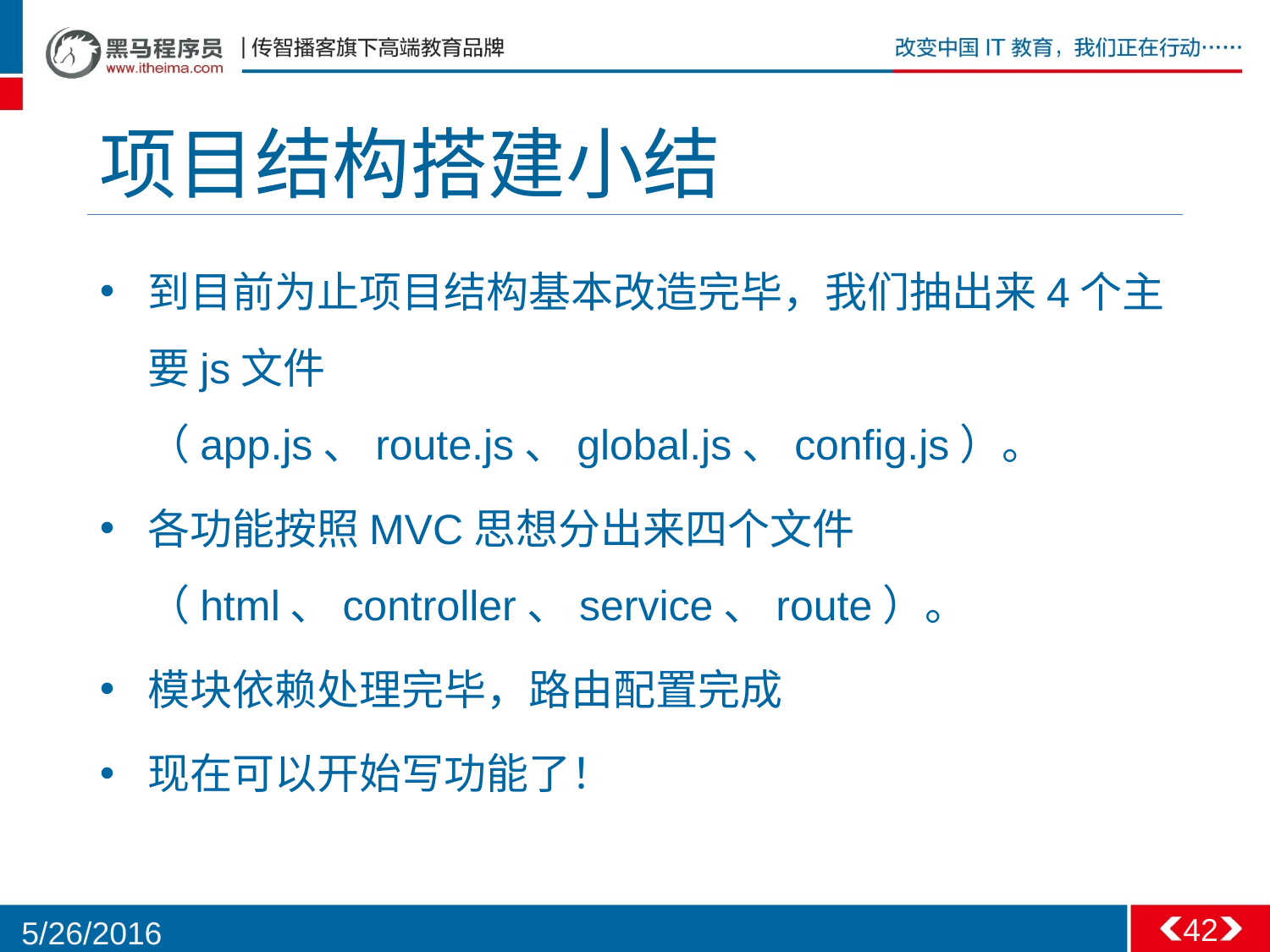

# 项目结构搭建小结
到目前为止项目结构基本改造完毕，我们抽出来4个主要js文件（app.js、route.js、global.js、config.js）。
各功能按照MVC思想分出来四个文件（html、controller、service、route）。
模块依赖处理完毕，路由配置完成
现在可以开始写功能了！
42

5/26/2016